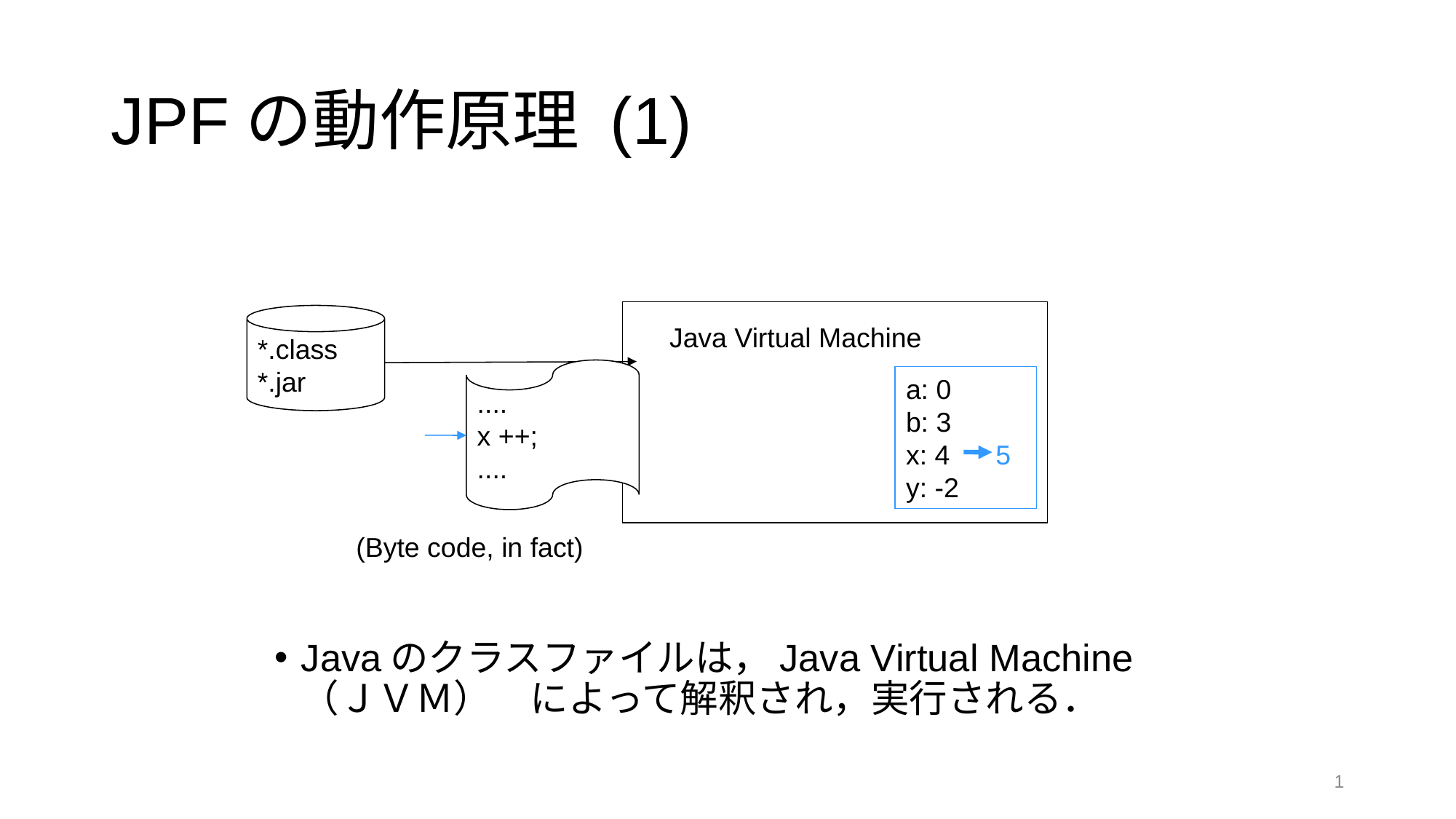

# JPFの動作原理 (1)

*.class
*.jar
Java Virtual Machine
....
x ++;
....

a: 0
b: 3
x: 4      5
y: -2

(Byte code, in fact)
Javaのクラスファイルは，Java Virtual Machine　（ＪＶＭ）　によって解釈され，実行される．
1